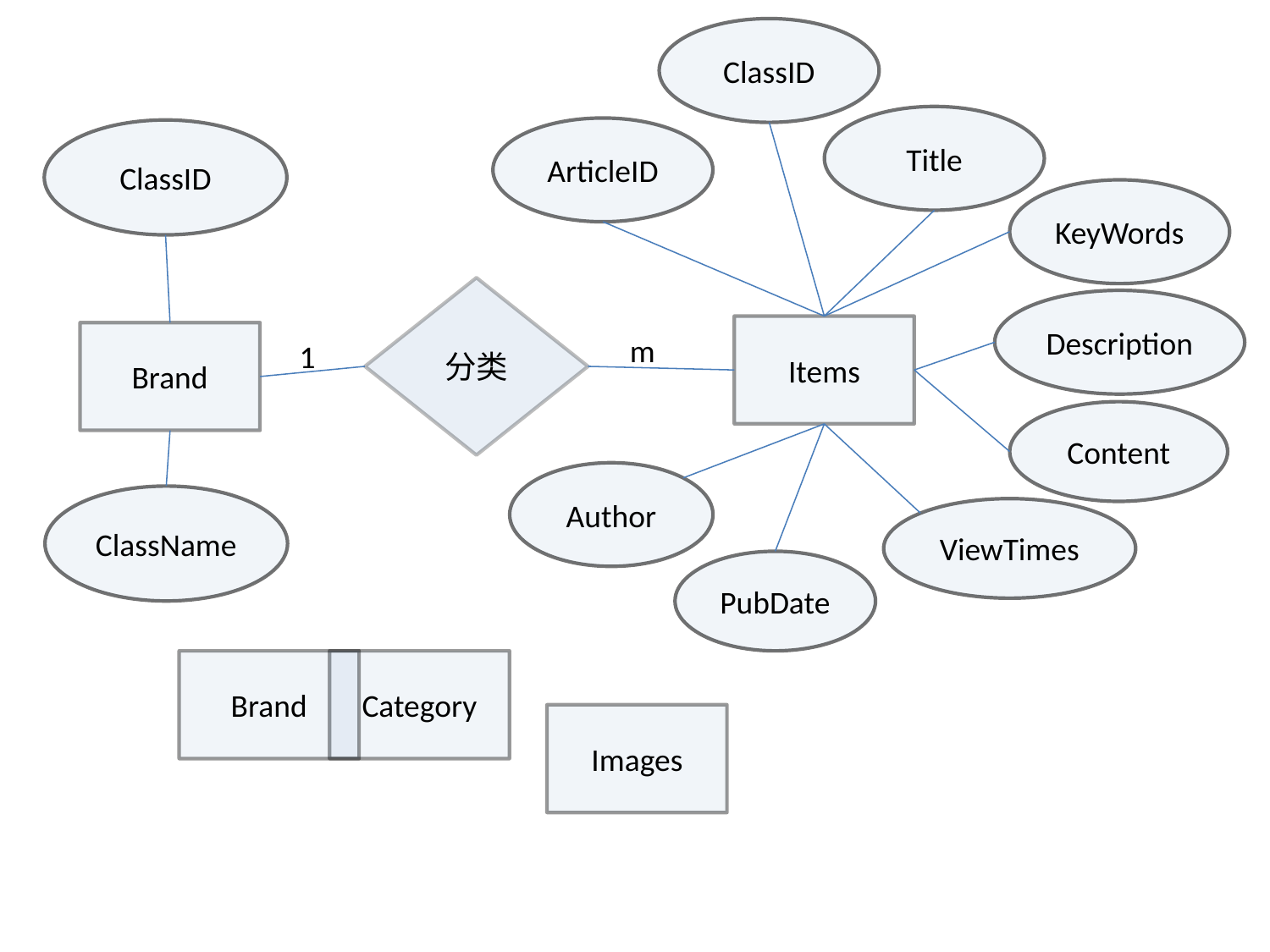

ClassID
Title
ArticleID
ClassID
KeyWords
分类
Description
Items
Brand
m
1
Content
Author
ClassName
ViewTimes
PubDate
Brand
Category
Images